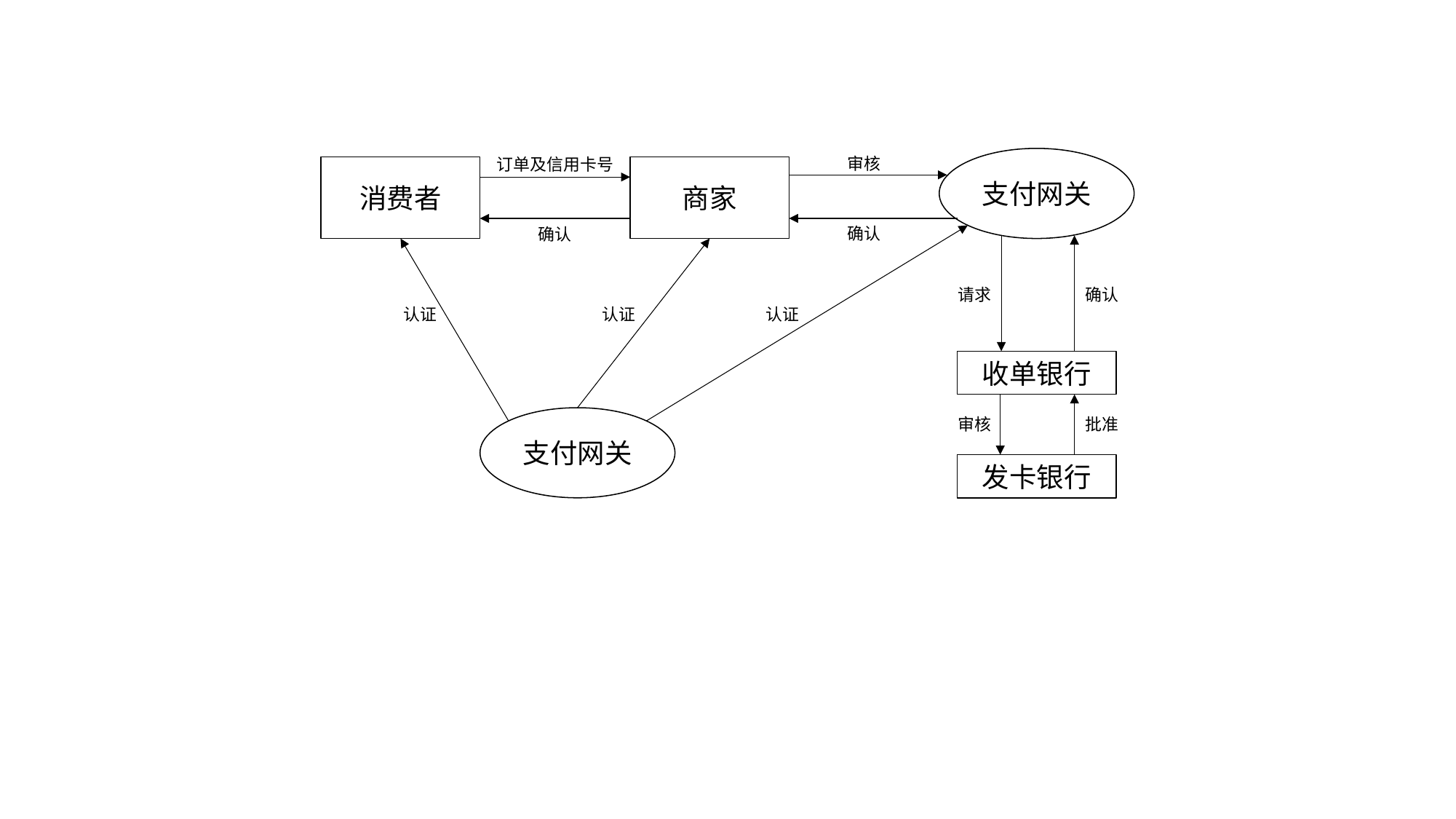

审核
订单及信用卡号
支付网关
消费者
商家
确认
确认
请求
确认
认证
认证
认证
收单银行
支付网关
审核
批准
发卡银行